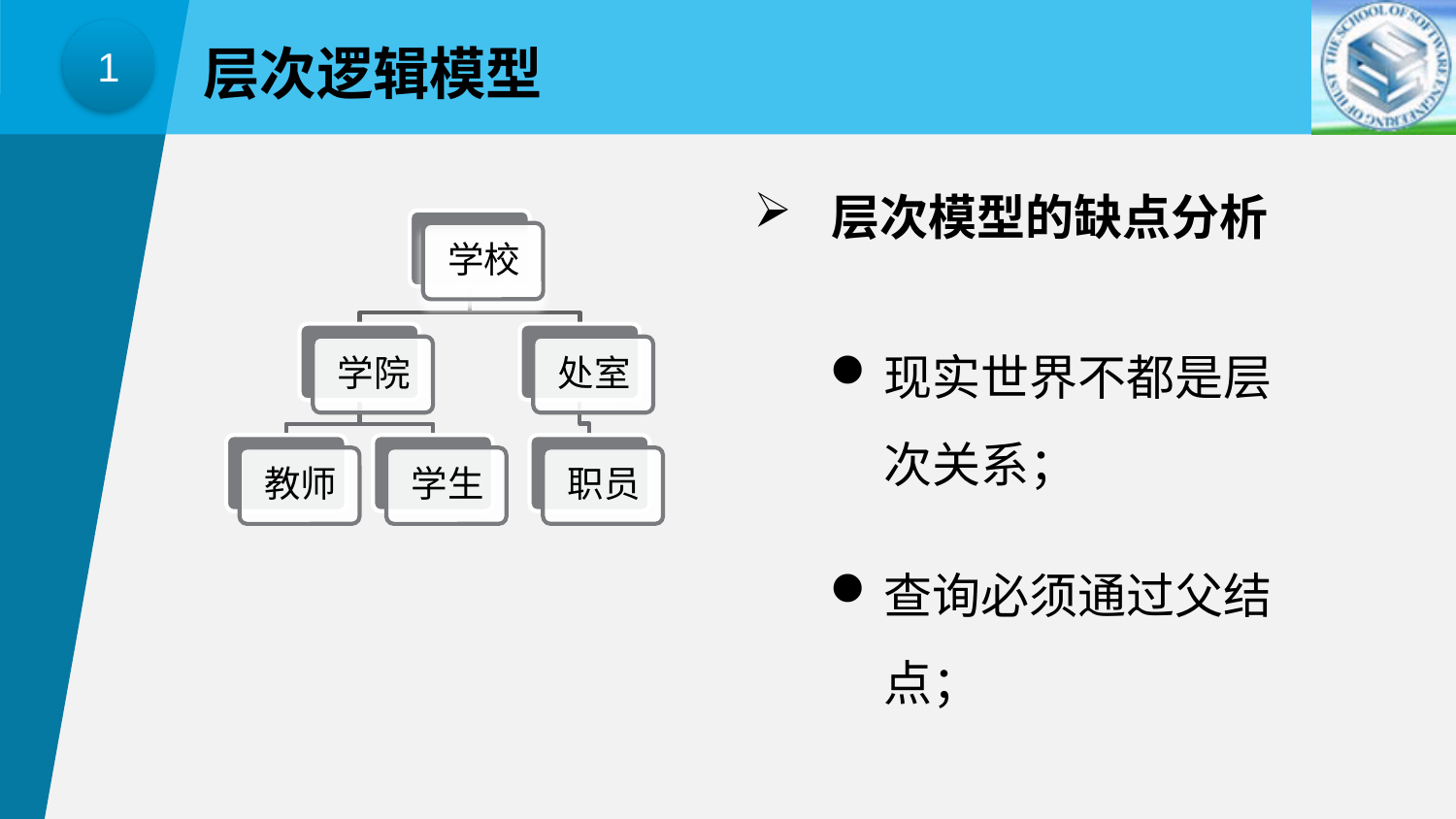

1
层次逻辑模型
 层次模型的缺点分析
学校
学院
教师
学生
处室
职员
现实世界不都是层次关系；
查询必须通过父结点；